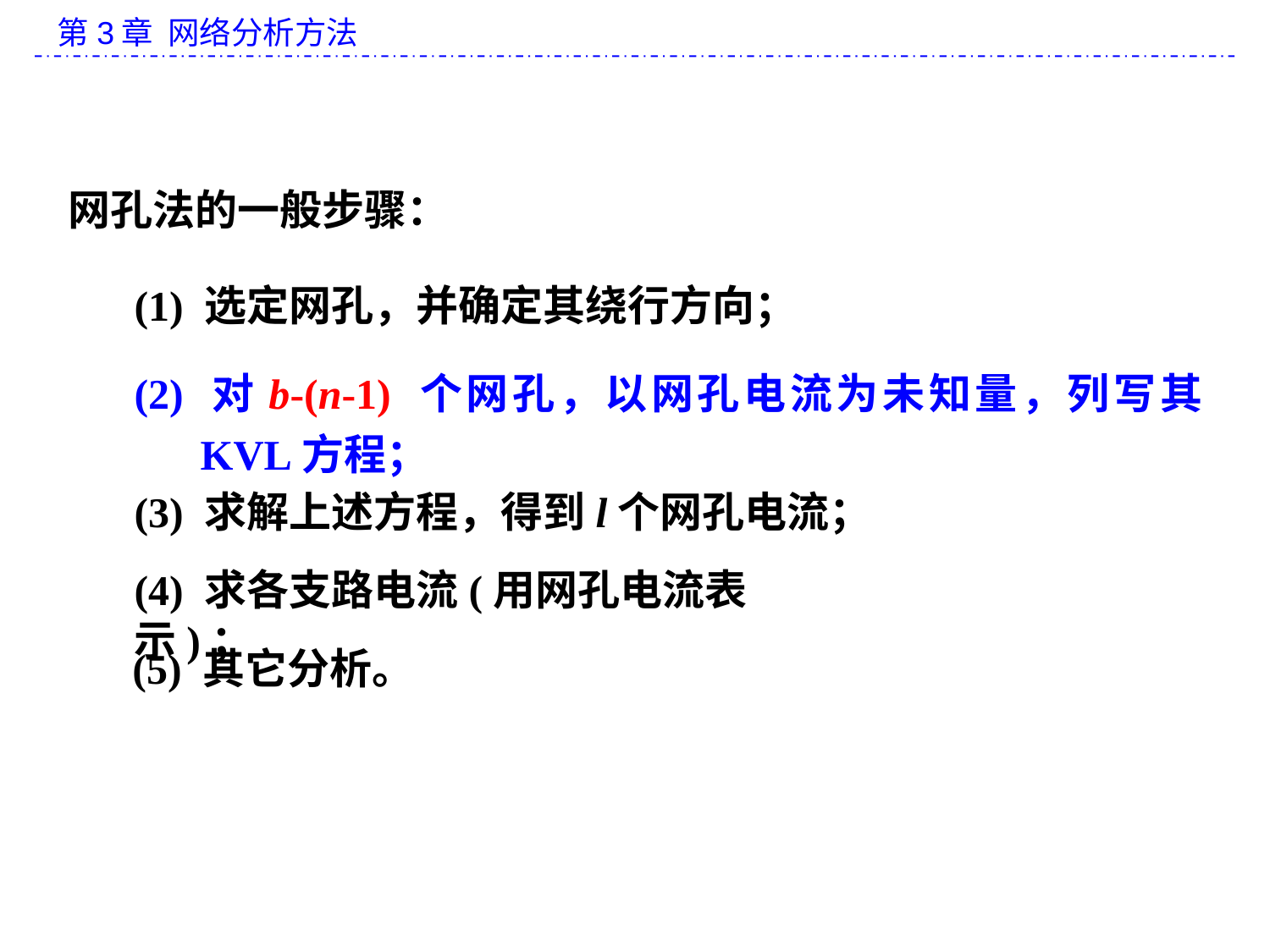

网孔法的一般步骤：
(1) 选定网孔，并确定其绕行方向；
(2) 对b-(n-1) 个网孔，以网孔电流为未知量，列写其KVL方程；
(3) 求解上述方程，得到l个网孔电流；
(4) 求各支路电流(用网孔电流表示)；
(5) 其它分析。